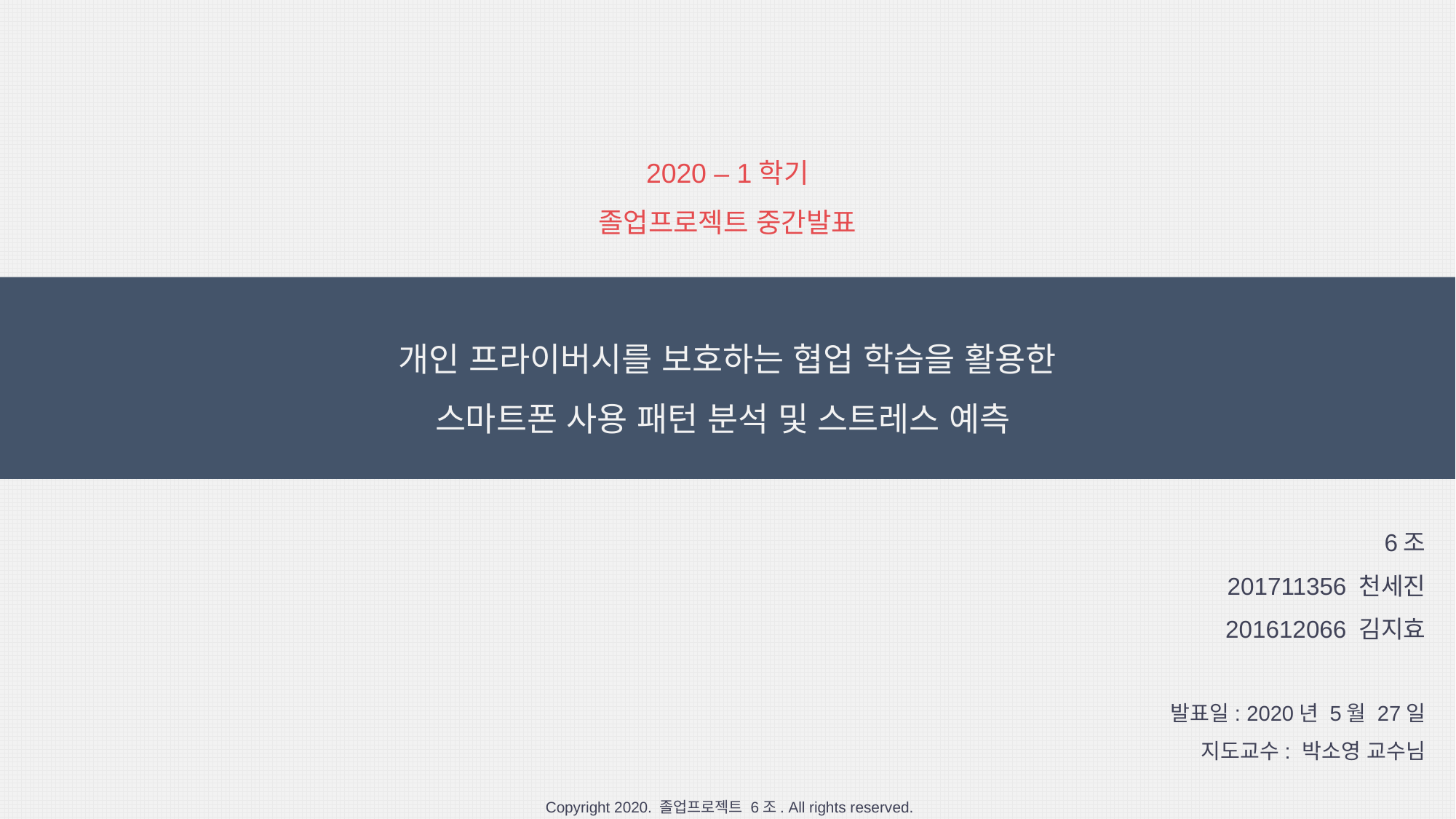

2020 – 1학기
졸업프로젝트 중간발표
개인 프라이버시를 보호하는 협업 학습을 활용한
스마트폰 사용 패턴 분석 및 스트레스 예측
6조
201711356 천세진
201612066 김지효

발표일: 2020년 5월 27일
지도교수: 박소영 교수님
 Copyright 2020. 졸업프로젝트 6조. All rights reserved.